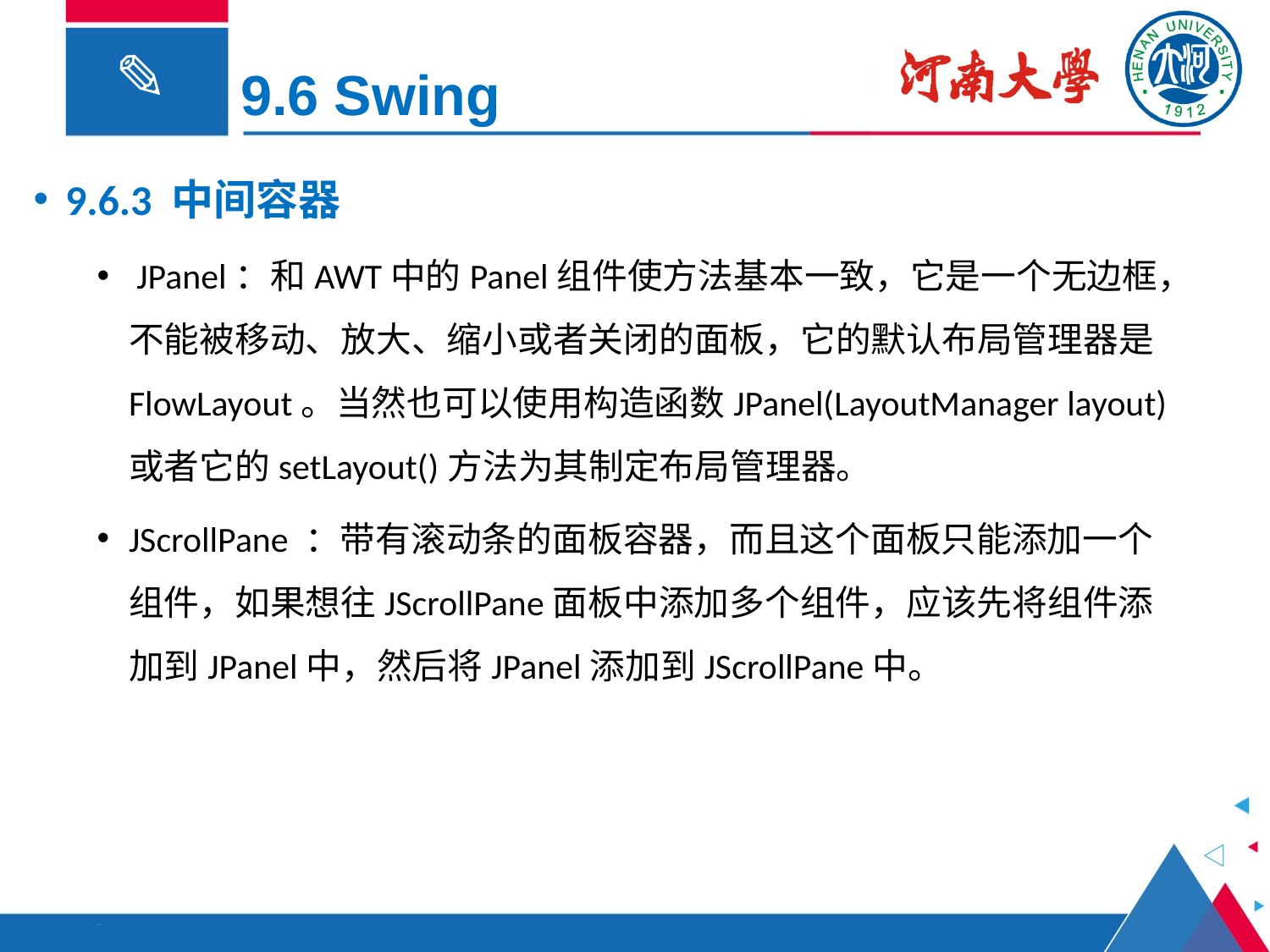

9.6 Swing
9.6.3 中间容器
 JPanel：和AWT中的Panel组件使方法基本一致，它是一个无边框，不能被移动、放大、缩小或者关闭的面板，它的默认布局管理器是FlowLayout。当然也可以使用构造函数JPanel(LayoutManager layout)或者它的setLayout()方法为其制定布局管理器。
JScrollPane ：带有滚动条的面板容器，而且这个面板只能添加一个组件，如果想往JScrollPane面板中添加多个组件，应该先将组件添加到JPanel中，然后将JPanel添加到JScrollPane中。